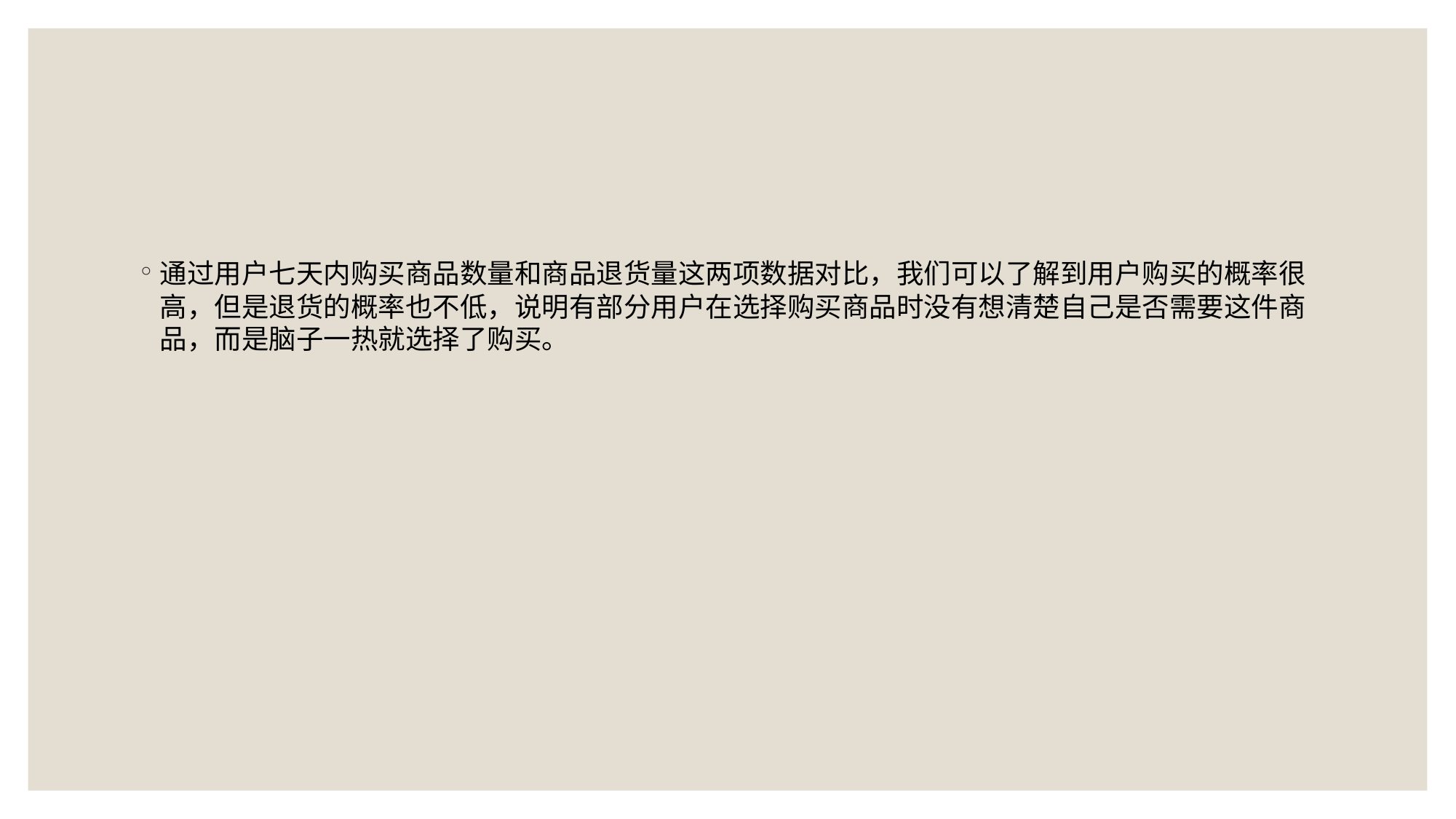

#
通过用户七天内购买商品数量和商品退货量这两项数据对比，我们可以了解到用户购买的概率很高，但是退货的概率也不低，说明有部分用户在选择购买商品时没有想清楚自己是否需要这件商品，而是脑子一热就选择了购买。